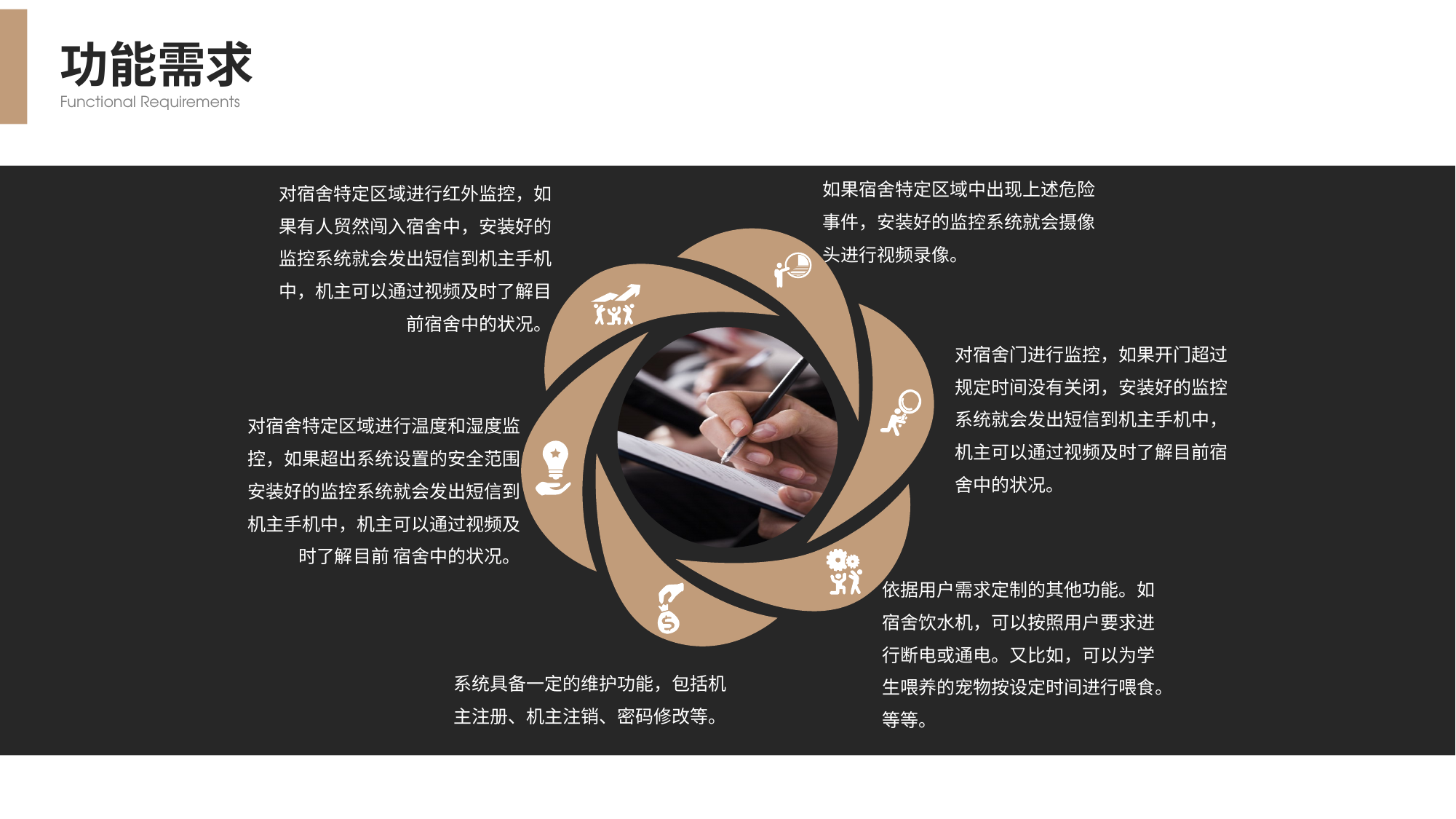

功能需求
Functional Requirements

如果宿舍特定区域中出现上述危险事件，安装好的监控系统就会摄像头进行视频录像。

对宿舍特定区域进行红外监控，如果有人贸然闯入宿舍中，安装好的监控系统就会发出短信到机主手机中，机主可以通过视频及时了解目前宿舍中的状况。

对宿舍门进行监控，如果开门超过规定时间没有关闭，安装好的监控系统就会发出短信到机主手机中，机主可以通过视频及时了解目前宿舍中的状况。

对宿舍特定区域进行温度和湿度监控，如果超出系统设置的安全范围，安装好的监控系统就会发出短信到机主手机中，机主可以通过视频及时了解目前 宿舍中的状况。
依据用户需求定制的其他功能。如宿舍饮水机，可以按照用户要求进行断电或通电。又比如，可以为学生喂养的宠物按设定时间进行喂食。等等。

系统具备一定的维护功能，包括机主注册、机主注销、密码修改等。